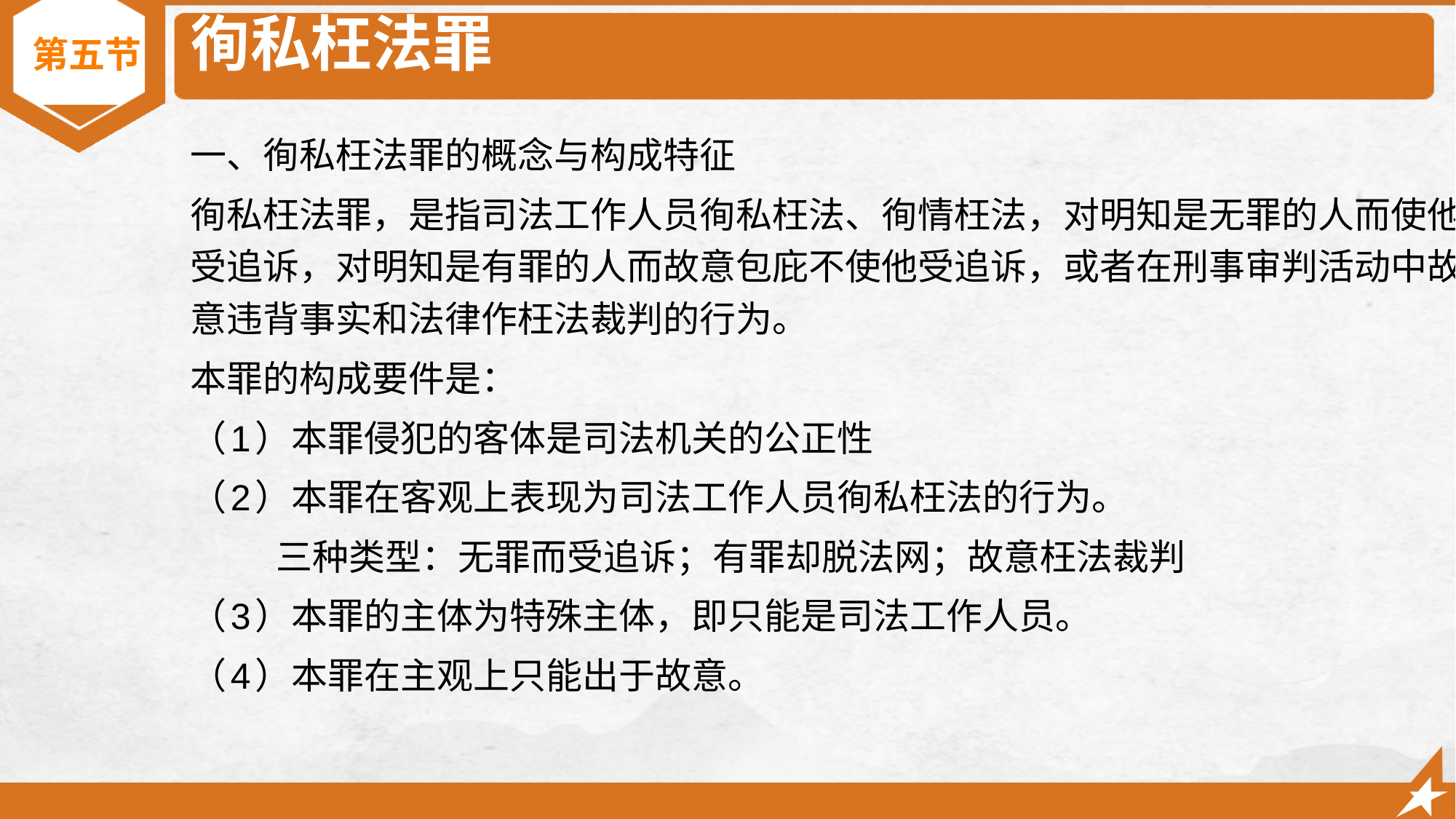

第五节
# 徇私枉法罪
一、徇私枉法罪的概念与构成特征
徇私枉法罪，是指司法工作人员徇私枉法、徇情枉法，对明知是无罪的人而使他受追诉，对明知是有罪的人而故意包庇不使他受追诉，或者在刑事审判活动中故意违背事实和法律作枉法裁判的行为。
本罪的构成要件是：
（1）本罪侵犯的客体是司法机关的公正性
（2）本罪在客观上表现为司法工作人员徇私枉法的行为。
          三种类型：无罪而受追诉；有罪却脱法网；故意枉法裁判
（3）本罪的主体为特殊主体，即只能是司法工作人员。
（4）本罪在主观上只能出于故意。